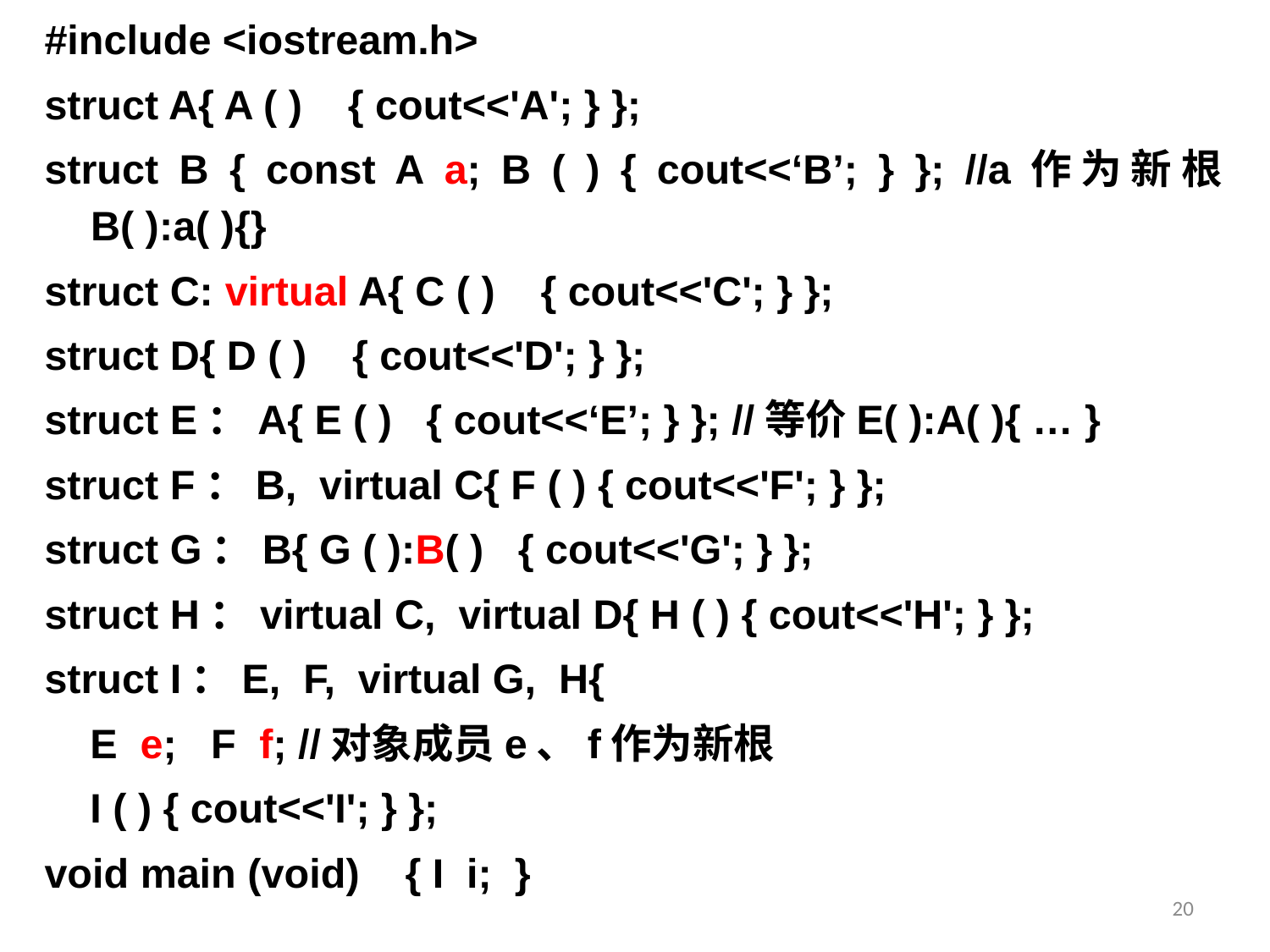

#include <iostream.h>
struct A{ A ( )    { cout<<'A'; } };
struct B { const A a; B ( ) { cout<<‘B’; } }; //a作为新根 B( ):a( ){}
struct C: virtual A{ C ( )    { cout<<'C'; } };
struct D{ D ( )    { cout<<'D'; } };
struct E：A{ E ( )   { cout<<‘E’; } }; //等价E( ):A( ){ … }
struct F：B,  virtual C{ F ( ) { cout<<'F'; } };
struct G：B{ G ( ):B( )   { cout<<'G'; } };
struct H：virtual C,  virtual D{ H ( ) { cout<<'H'; } };
struct I：E,  F,  virtual G,  H{
    E  e;   F  f; //对象成员e、f作为新根
    I ( ) { cout<<'I'; } };
void main (void)    { I  i;  }
20